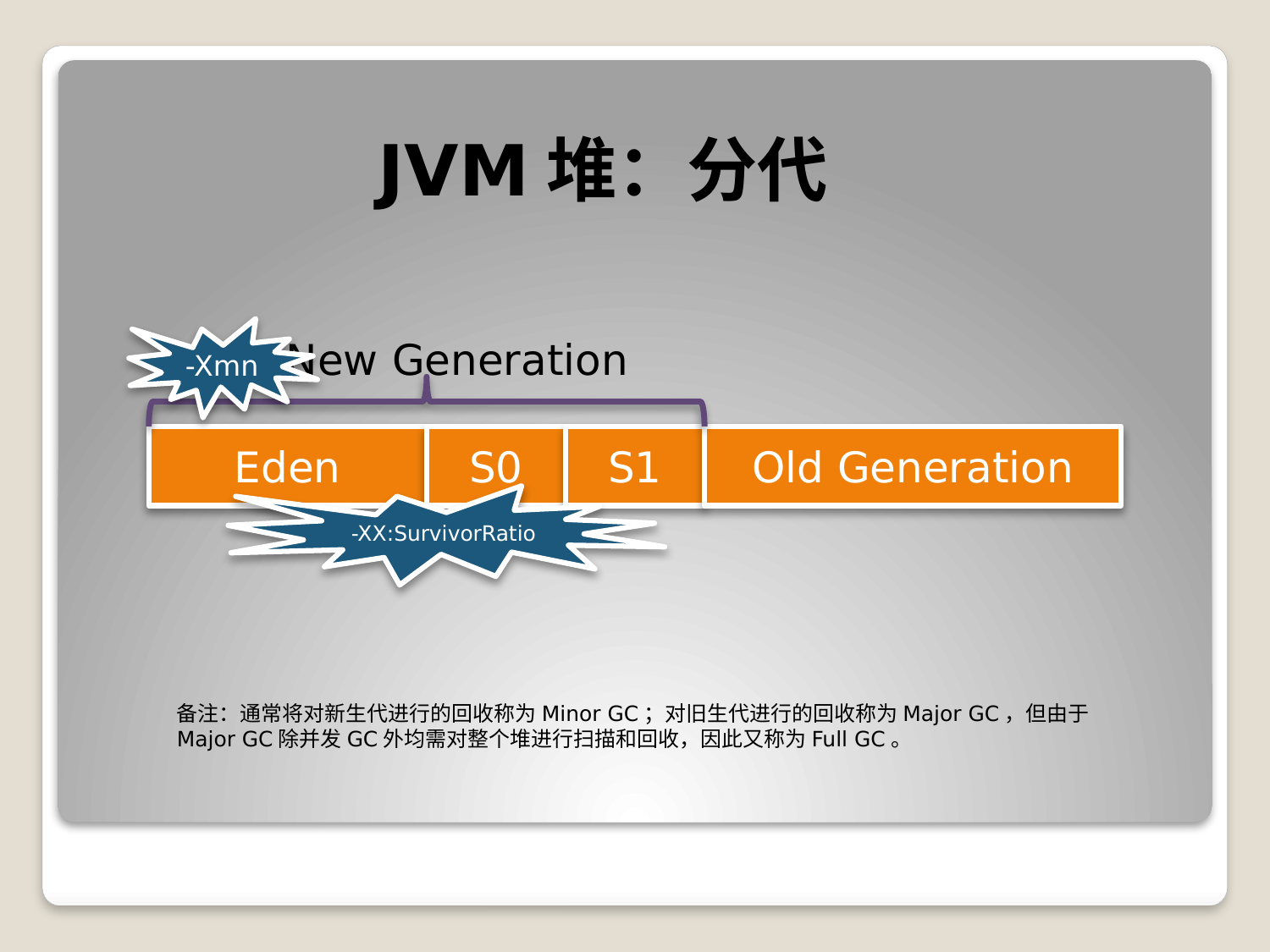

JVM堆：分代

-Xmn
New Generation
Eden
S0
S1
Old Generation
-XX:SurvivorRatio
备注：通常将对新生代进行的回收称为Minor GC；对旧生代进行的回收称为Major GC，但由于
Major GC除并发GC外均需对整个堆进行扫描和回收，因此又称为Full GC。